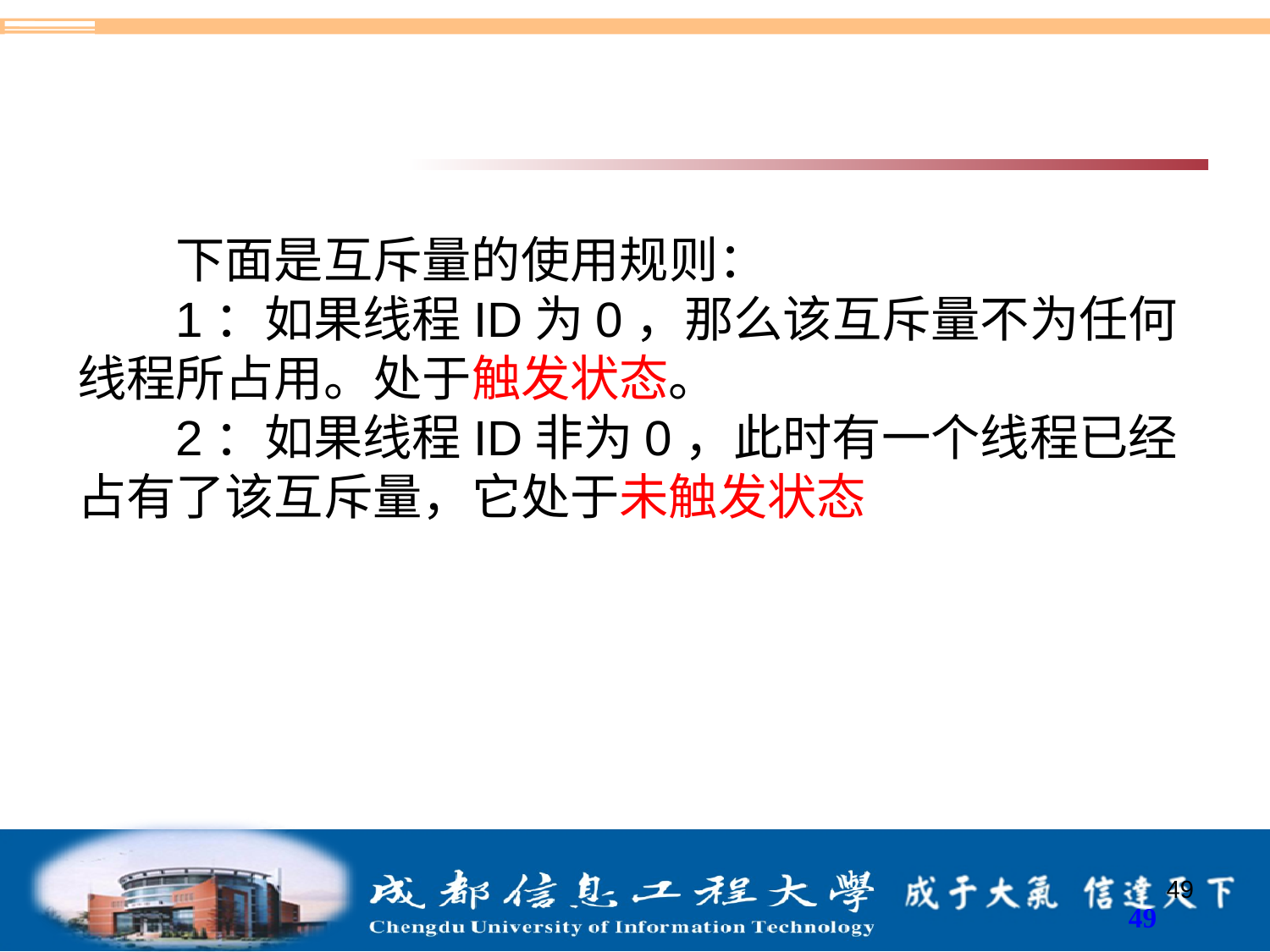

#
下面是互斥量的使用规则：
1：如果线程ID为0，那么该互斥量不为任何线程所占用。处于触发状态。
2：如果线程ID非为0，此时有一个线程已经占有了该互斥量，它处于未触发状态